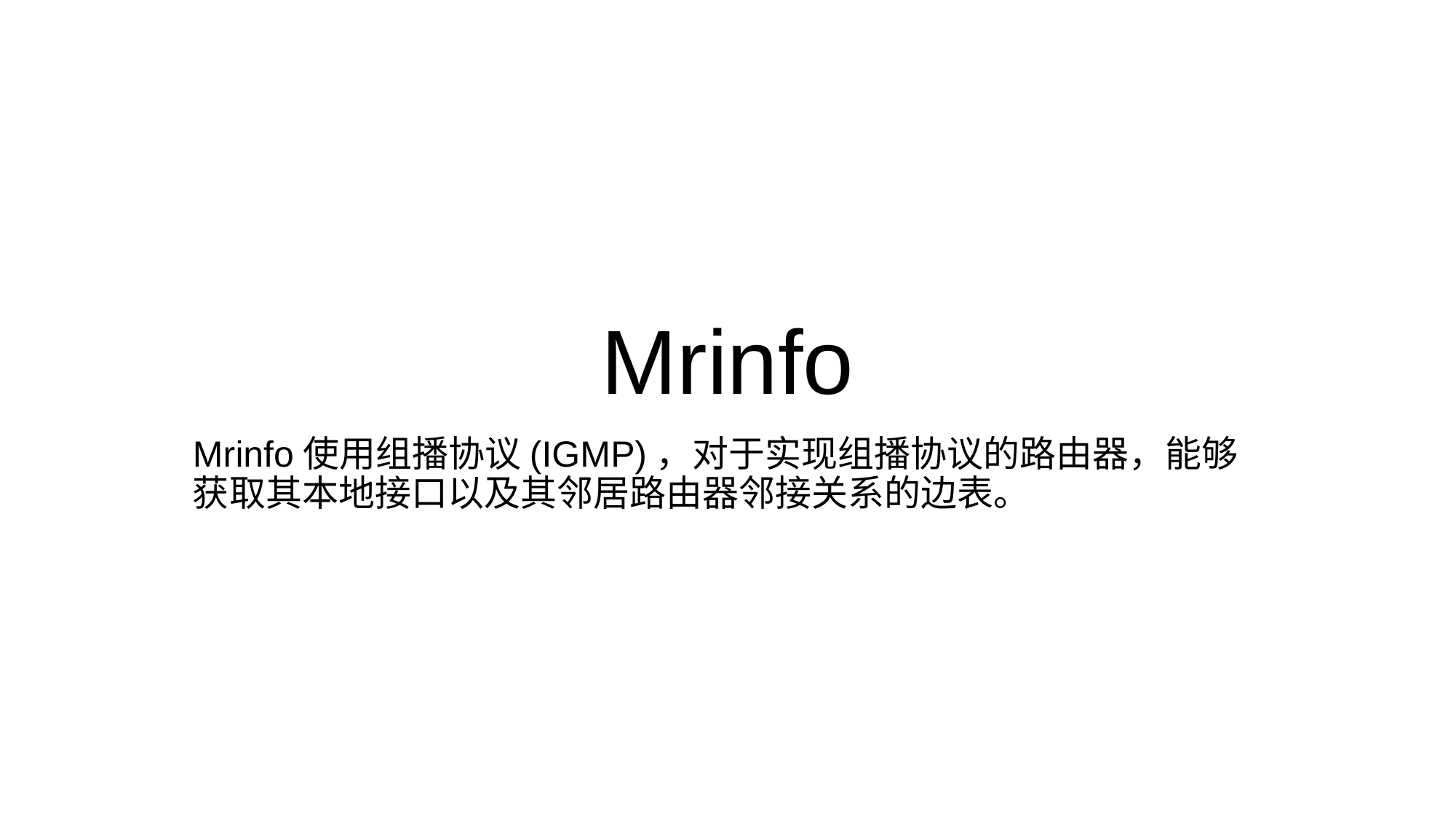

# Mrinfo
Mrinfo使用组播协议(IGMP)，对于实现组播协议的路由器，能够获取其本地接口以及其邻居路由器邻接关系的边表。